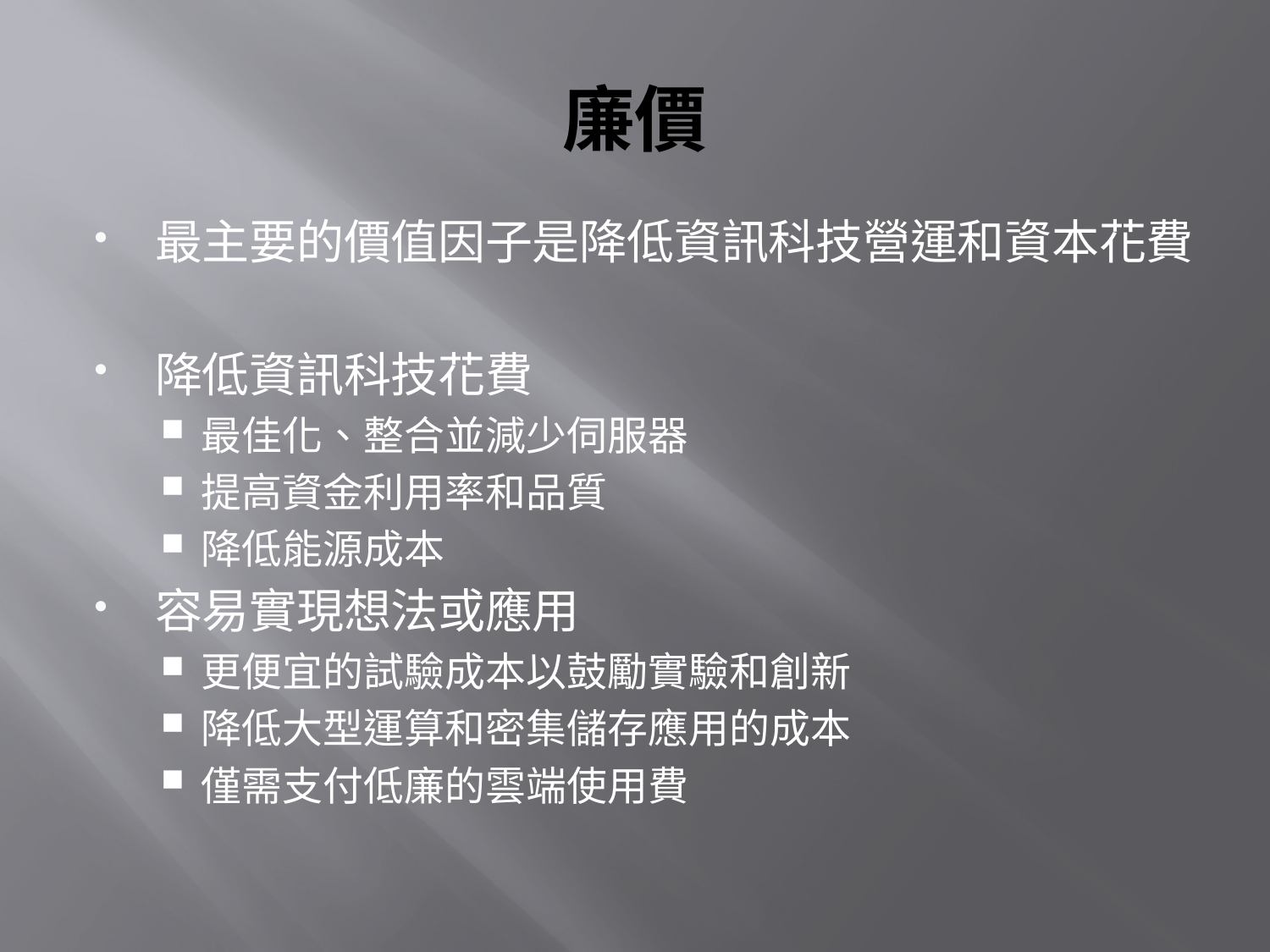

# 廉價
最主要的價值因子是降低資訊科技營運和資本花費

降低資訊科技花費
最佳化、整合並減少伺服器
提高資金利用率和品質
降低能源成本
容易實現想法或應用
更便宜的試驗成本以鼓勵實驗和創新
降低大型運算和密集儲存應用的成本
僅需支付低廉的雲端使用費